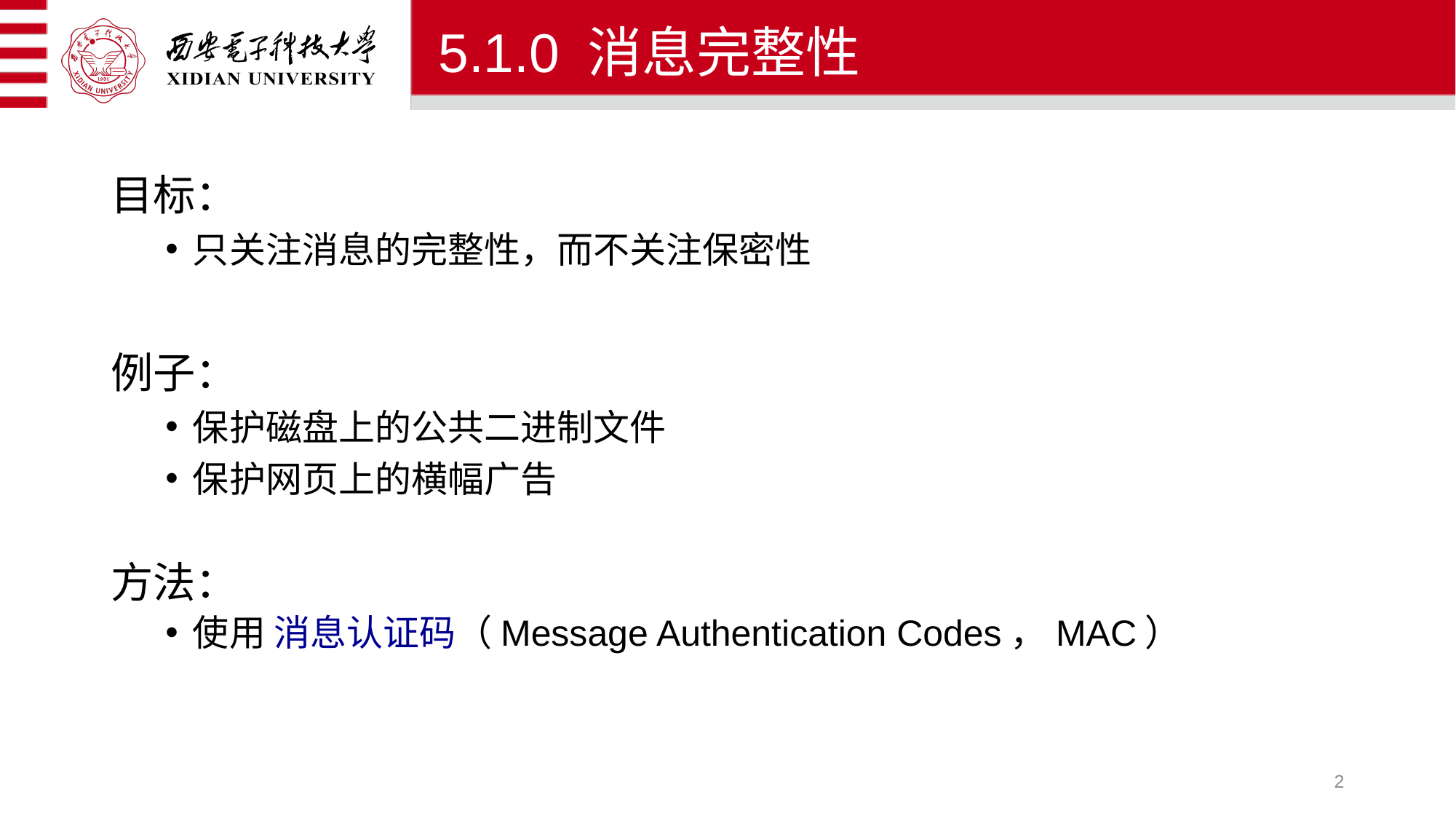

# 5.1.0 消息完整性
目标：
只关注消息的完整性，而不关注保密性

例子：
保护磁盘上的公共二进制文件
保护网页上的横幅广告

方法：
使用 消息认证码（Message Authentication Codes，MAC）

2